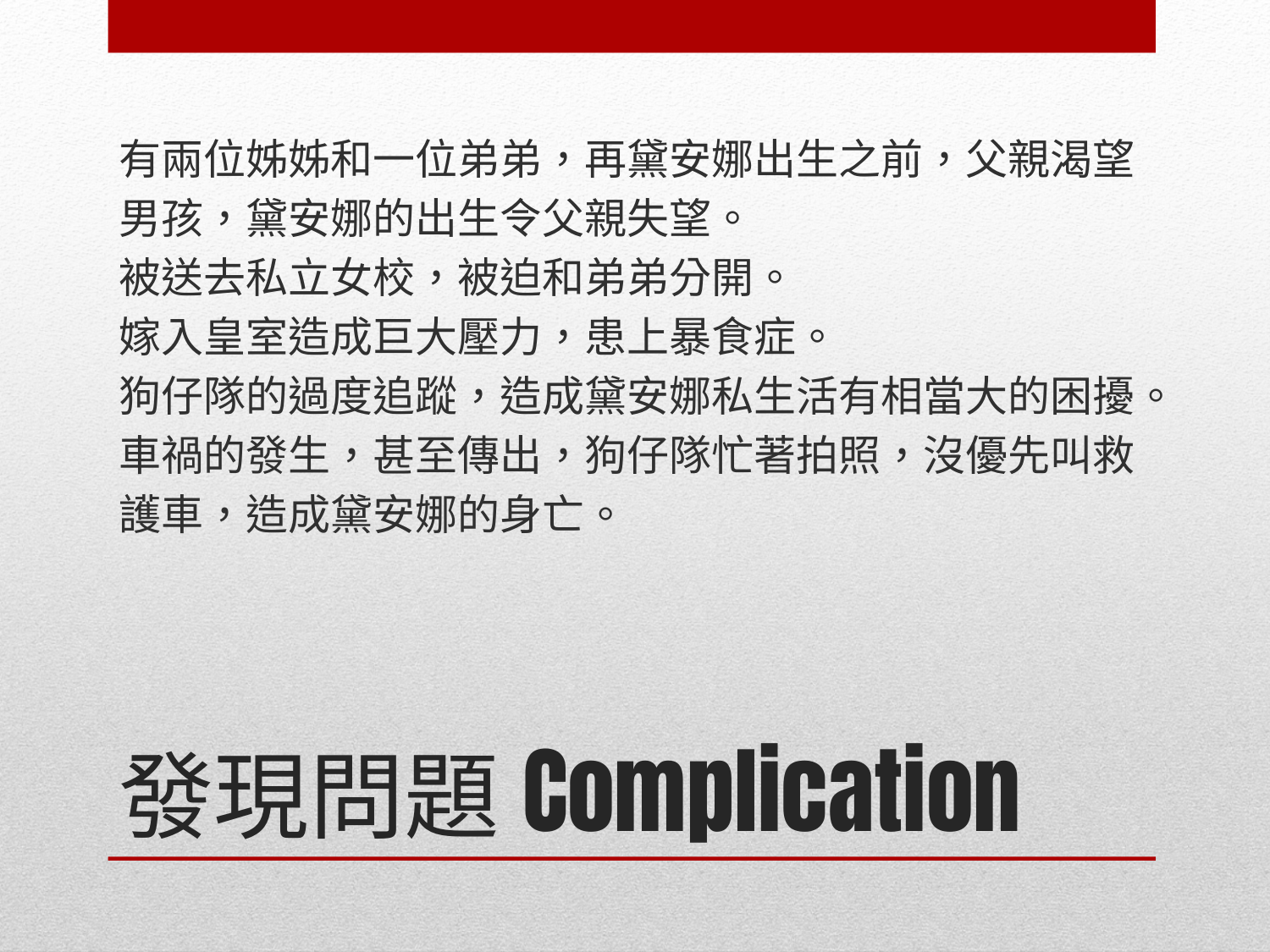

有兩位姊姊和一位弟弟，再黛安娜出生之前，父親渴望
男孩，黛安娜的出生令父親失望。
被送去私立女校，被迫和弟弟分開。
嫁入皇室造成巨大壓力，患上暴食症。
狗仔隊的過度追蹤，造成黛安娜私生活有相當大的困擾。
車禍的發生，甚至傳出，狗仔隊忙著拍照，沒優先叫救
護車，造成黛安娜的身亡。

# 發現問題Complication